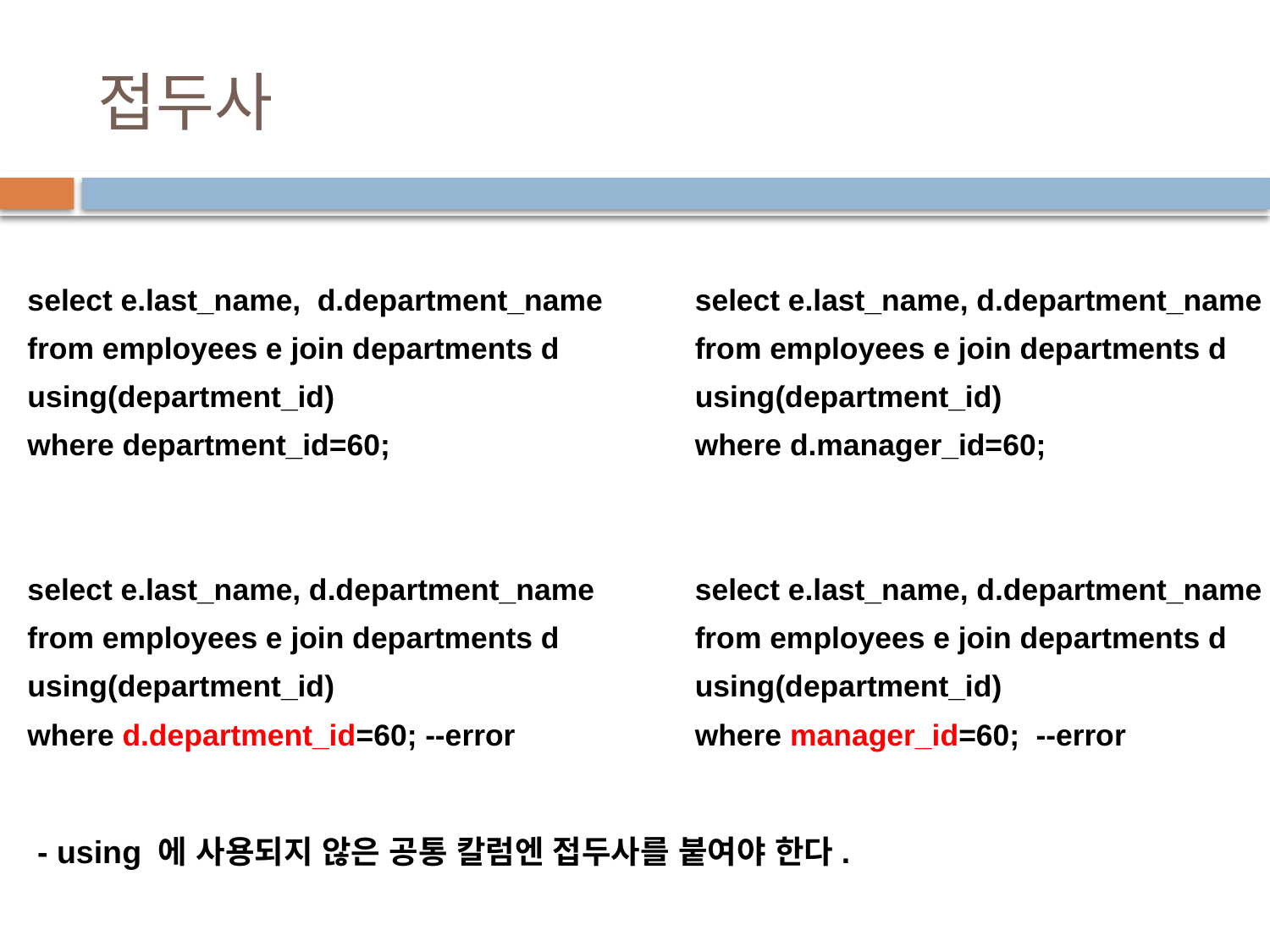

# 접두사

select e.last_name,  d.department_name
from employees e join departments d
using(department_id)
where department_id=60;

select e.last_name, d.department_name
from employees e join departments d
using(department_id)
where d.department_id=60; --error

select e.last_name, d.department_name
from employees e join departments d
using(department_id)
where d.manager_id=60;

select e.last_name, d.department_name
from employees e join departments d
using(department_id)
where manager_id=60;  --error
- using 에 사용되지 않은 공통 칼럼엔 접두사를 붙여야 한다.